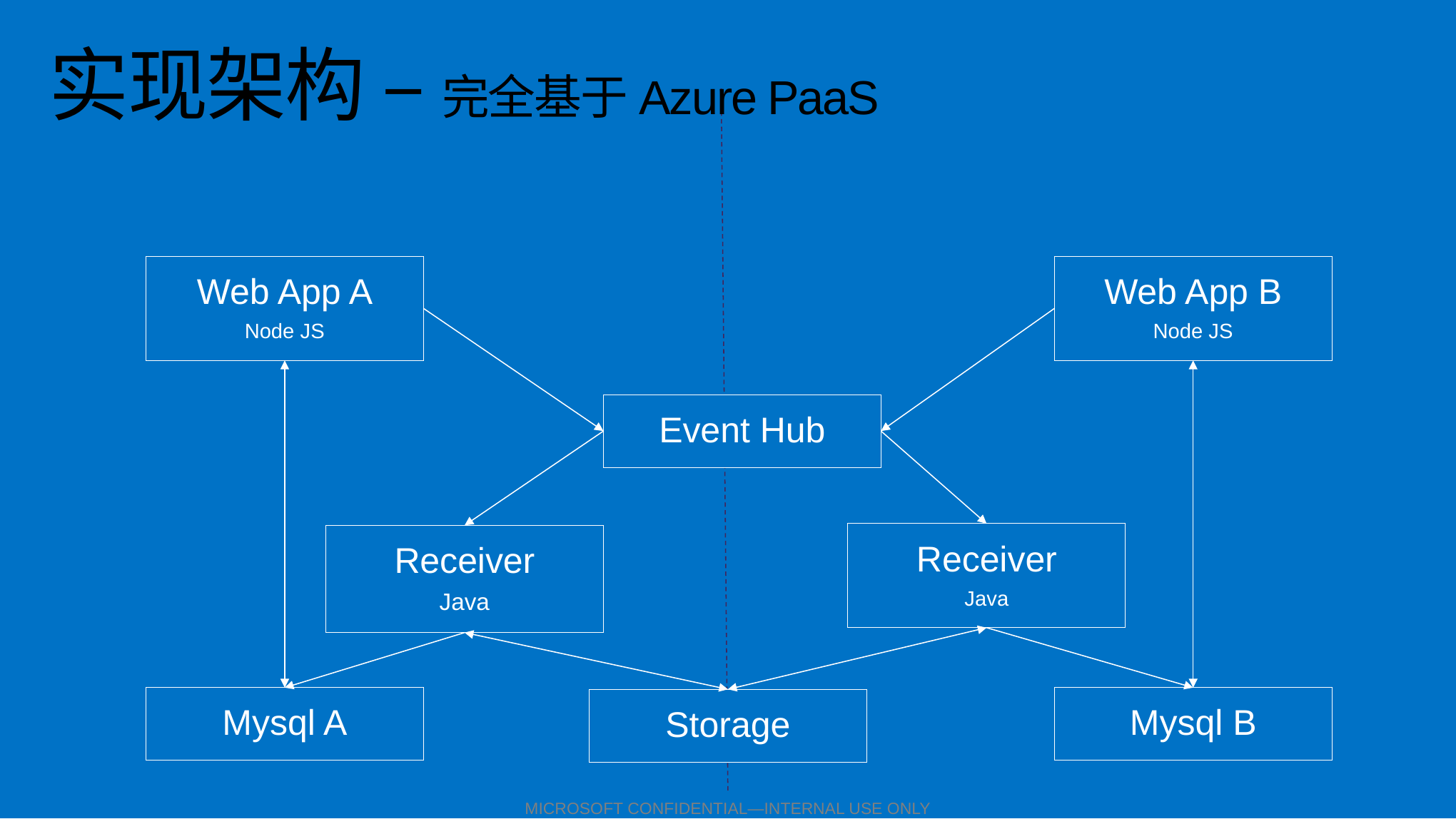

# 实现架构 – 完全基于Azure PaaS

Web App A
Node JS
Web App B
Node JS
Event Hub
Receiver
Java
Receiver
Java
Mysql A
Mysql B
Storage